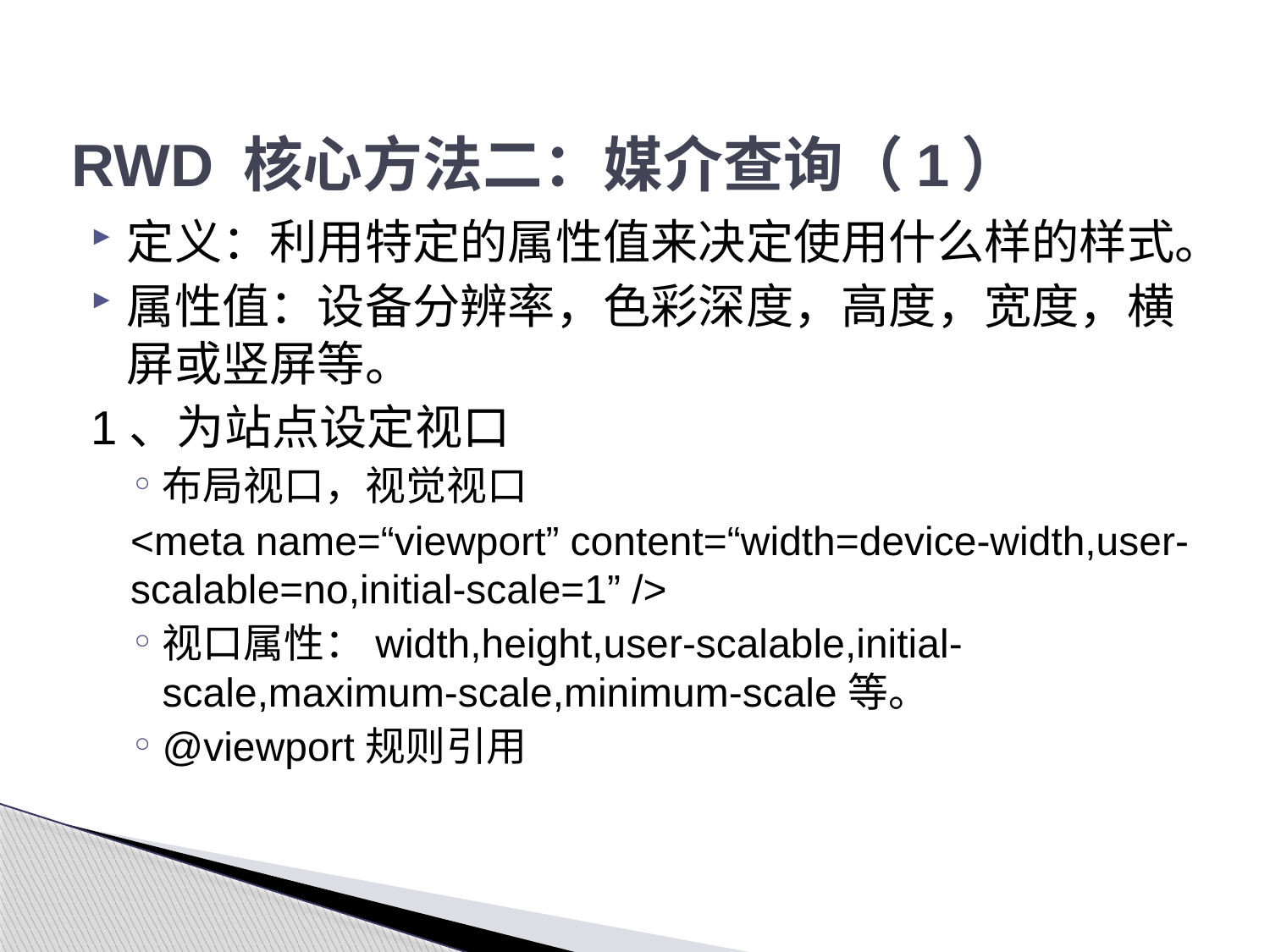

# RWD 核心方法二：媒介查询（1）
定义：利用特定的属性值来决定使用什么样的样式。
属性值：设备分辨率，色彩深度，高度，宽度，横屏或竖屏等。
1、为站点设定视口
布局视口，视觉视口
<meta name=“viewport” content=“width=device-width,user-scalable=no,initial-scale=1” />
视口属性：width,height,user-scalable,initial-scale,maximum-scale,minimum-scale等。
@viewport规则引用